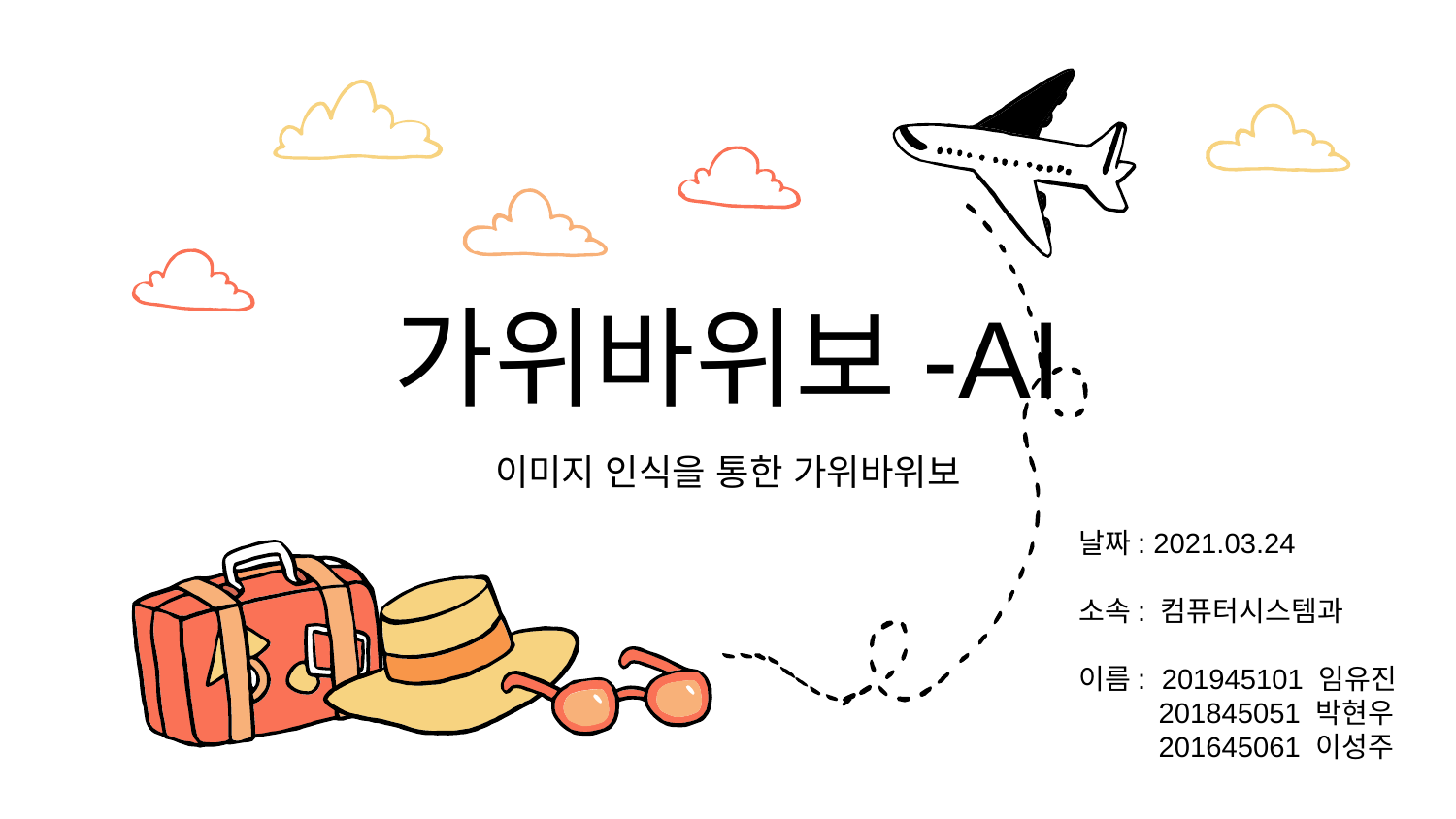

# 가위바위보-AI
이미지 인식을 통한 가위바위보
날짜: 2021.03.24

소속: 컴퓨터시스템과

이름:  201945101 임유진
          201845051 박현우
          201645061 이성주